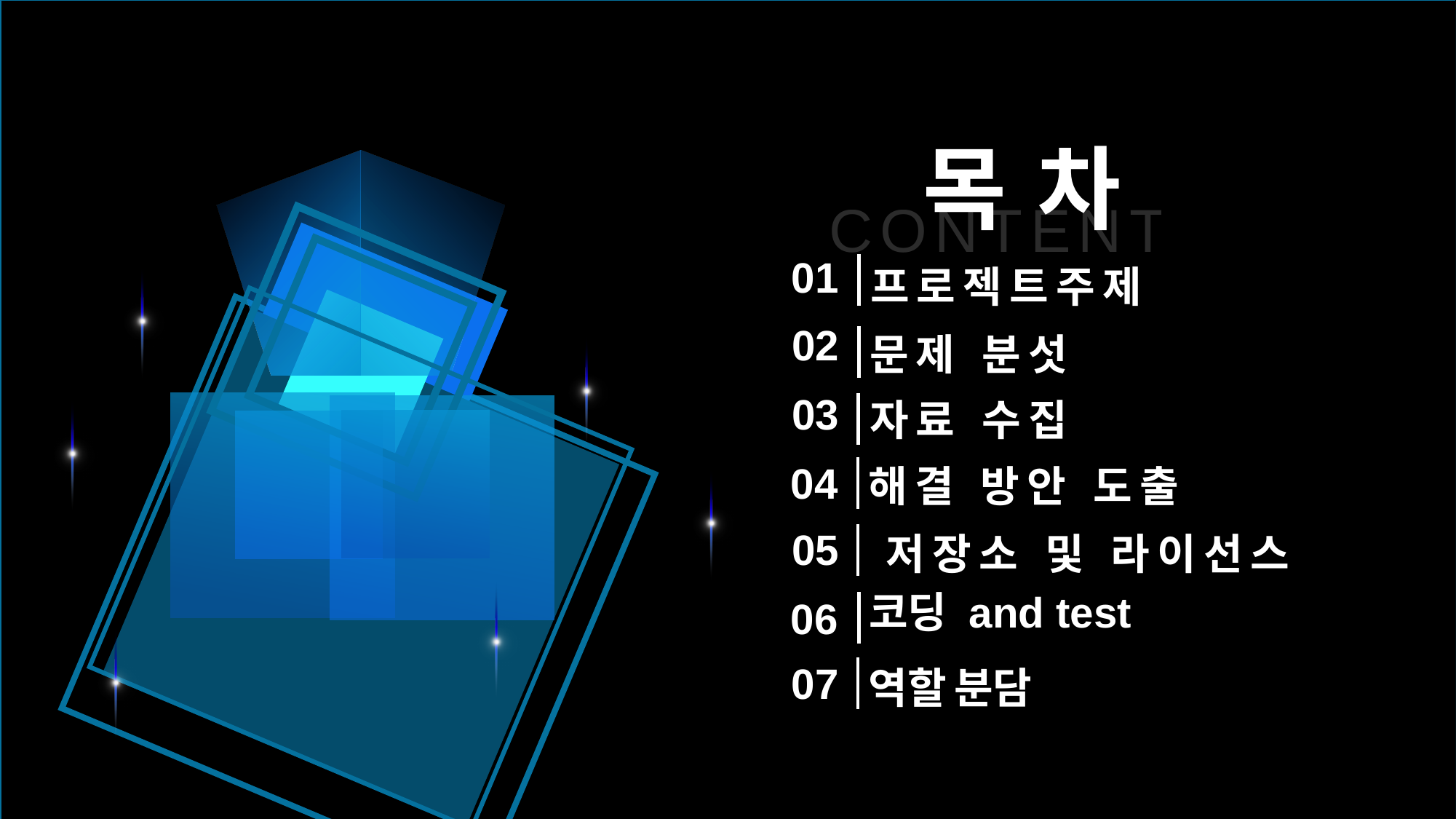

목차
CONTENTS
01
프로젝트주제
02
문제 분섯
03
자료 수집
04
해결 방안 도출
05
저장소 및 라이선스
코딩 and test
06

07
역할분담